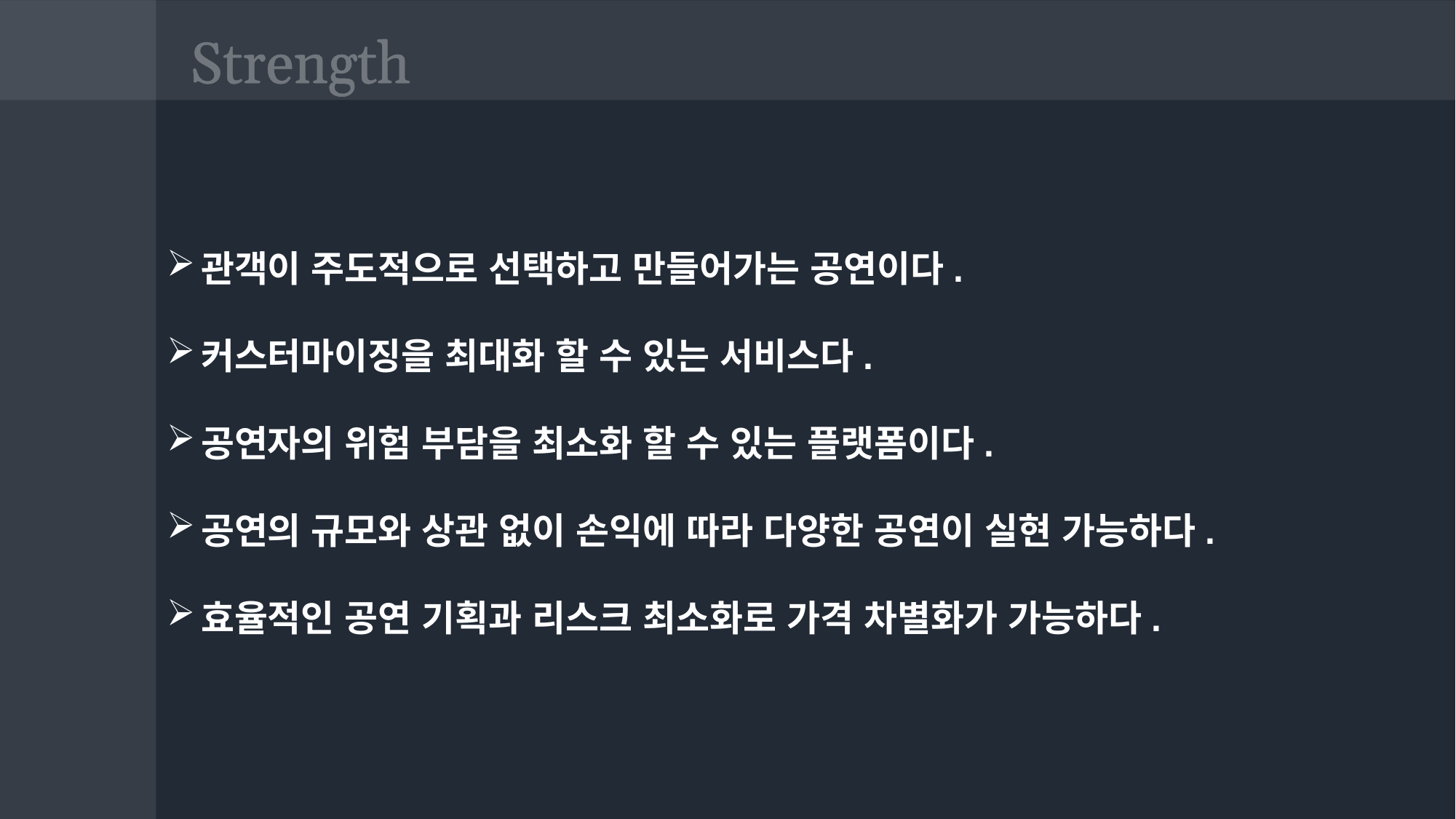

Strength
관객이 주도적으로 선택하고 만들어가는 공연이다.

커스터마이징을 최대화 할 수 있는 서비스다.

공연자의 위험 부담을 최소화 할 수 있는 플랫폼이다.

공연의 규모와 상관 없이 손익에 따라 다양한 공연이 실현 가능하다.

효율적인 공연 기획과 리스크 최소화로 가격 차별화가 가능하다.